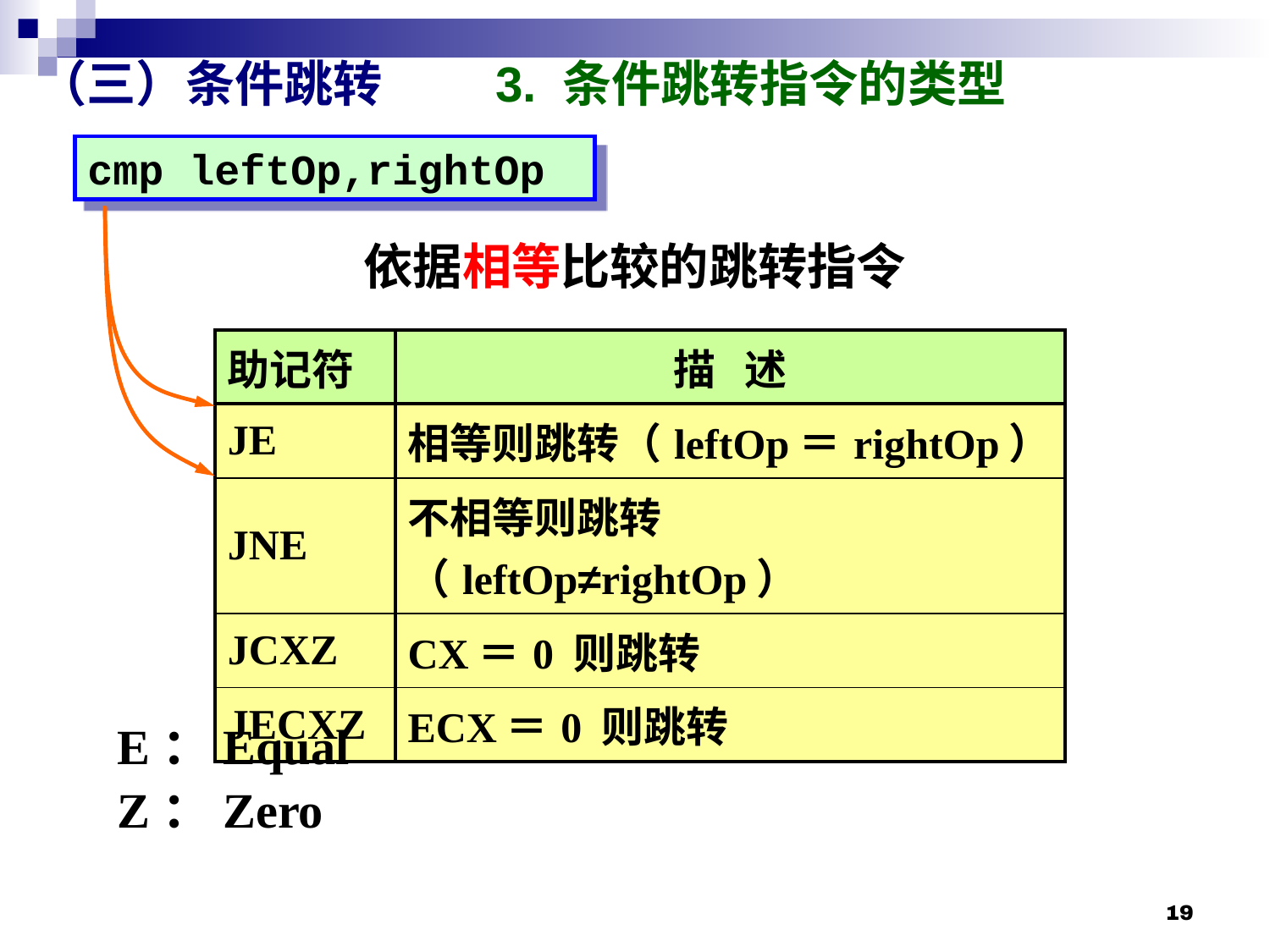

# （三）条件跳转         3. 条件跳转指令的类型
cmp leftOp,rightOp

依据相等比较的跳转指令
| 助记符 | 描 述 |
| --- | --- |
| JE | 相等则跳转（leftOp＝rightOp） |
| JNE | 不相等则跳转（leftOp≠rightOp） |
| JCXZ | CX＝0 则跳转 |
| JECXZ | ECX＝0 则跳转 |
E：Equal
Z：Zero
19